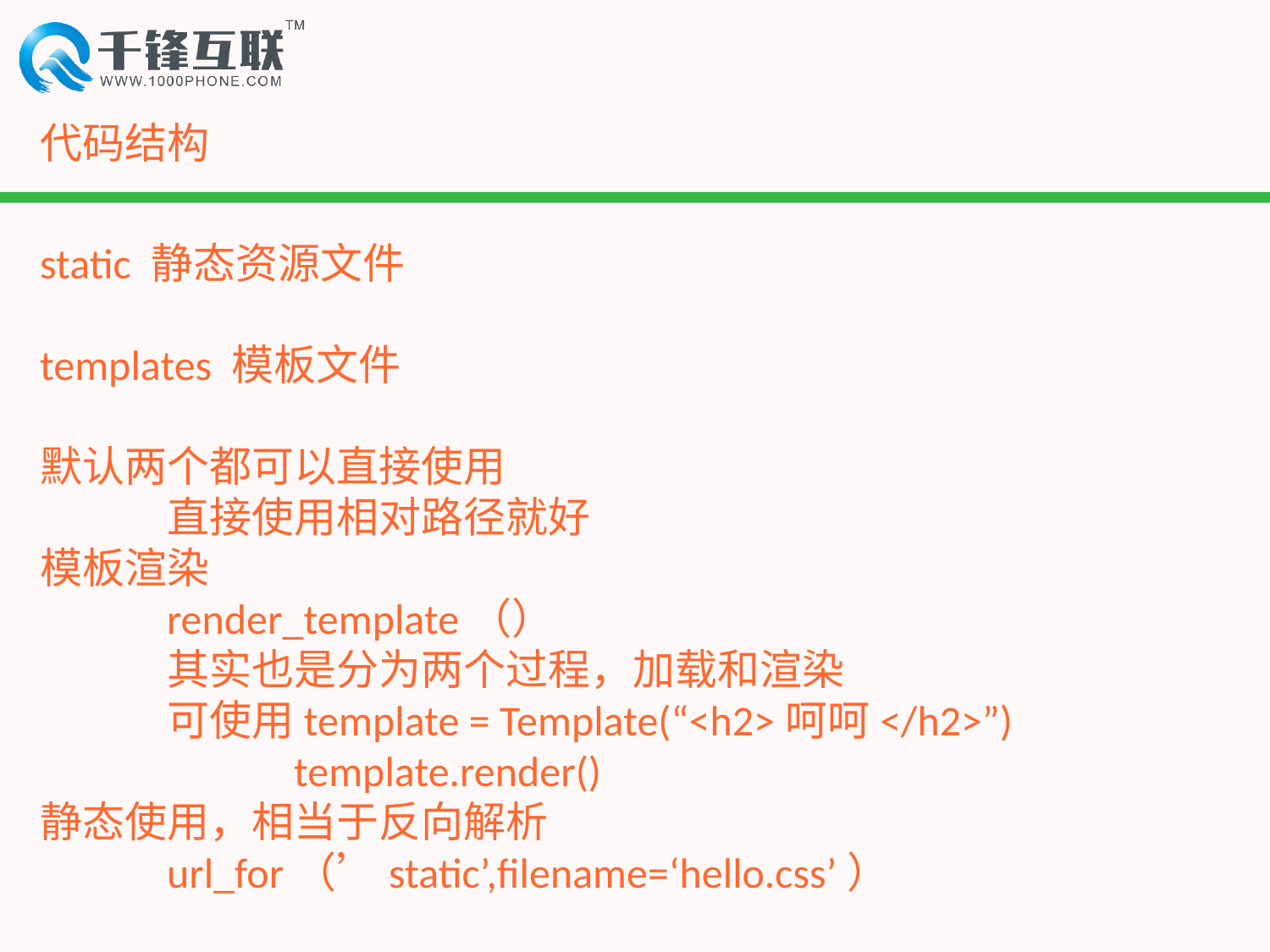

# 代码结构
static 静态资源文件

templates 模板文件

默认两个都可以直接使用
	直接使用相对路径就好
模板渲染
	render_template（）
	其实也是分为两个过程，加载和渲染
	可使用template = Template(“<h2>呵呵</h2>”)
		template.render()
静态使用，相当于反向解析
	url_for（’static’,filename=‘hello.css’）